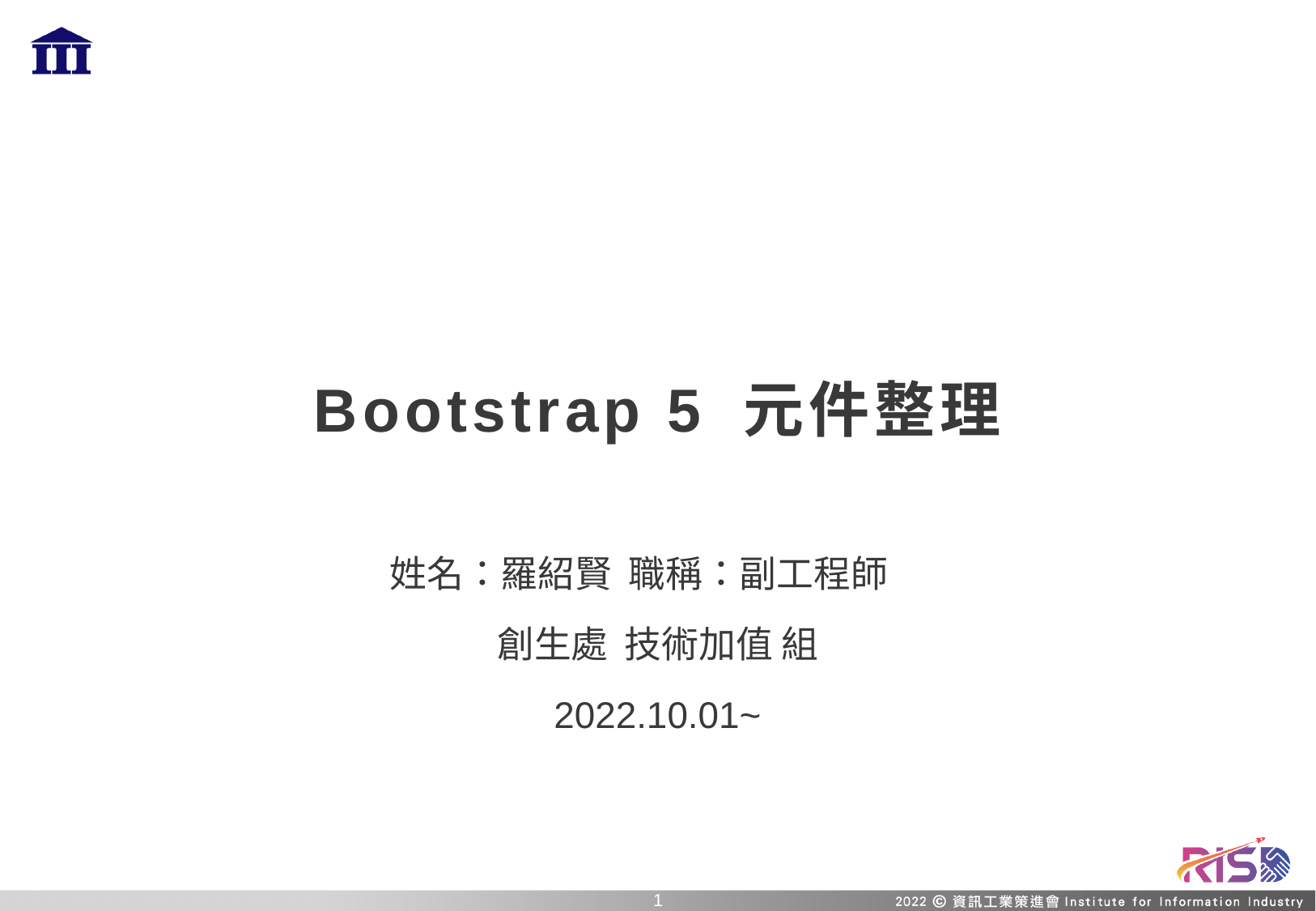

# Bootstrap 5 元件整理
姓名：羅紹賢  職稱：副工程師
創生處  技術加值 組
2022.10.01~
1